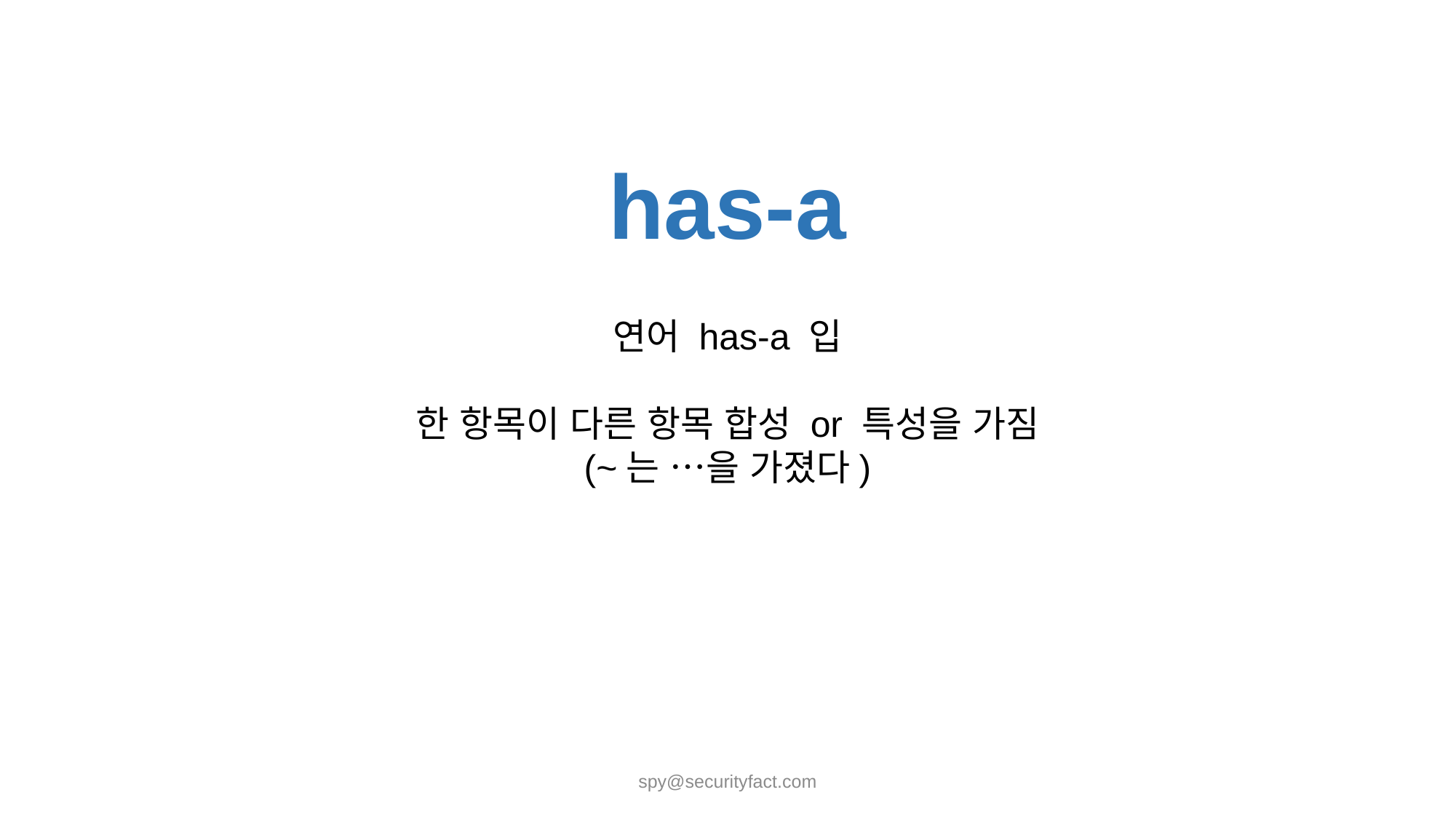

has-a
연어 has-a 입

한 항목이 다른 항목 합성 or 특성을 가짐
(~는 …을 가졌다)
spy@securityfact.com